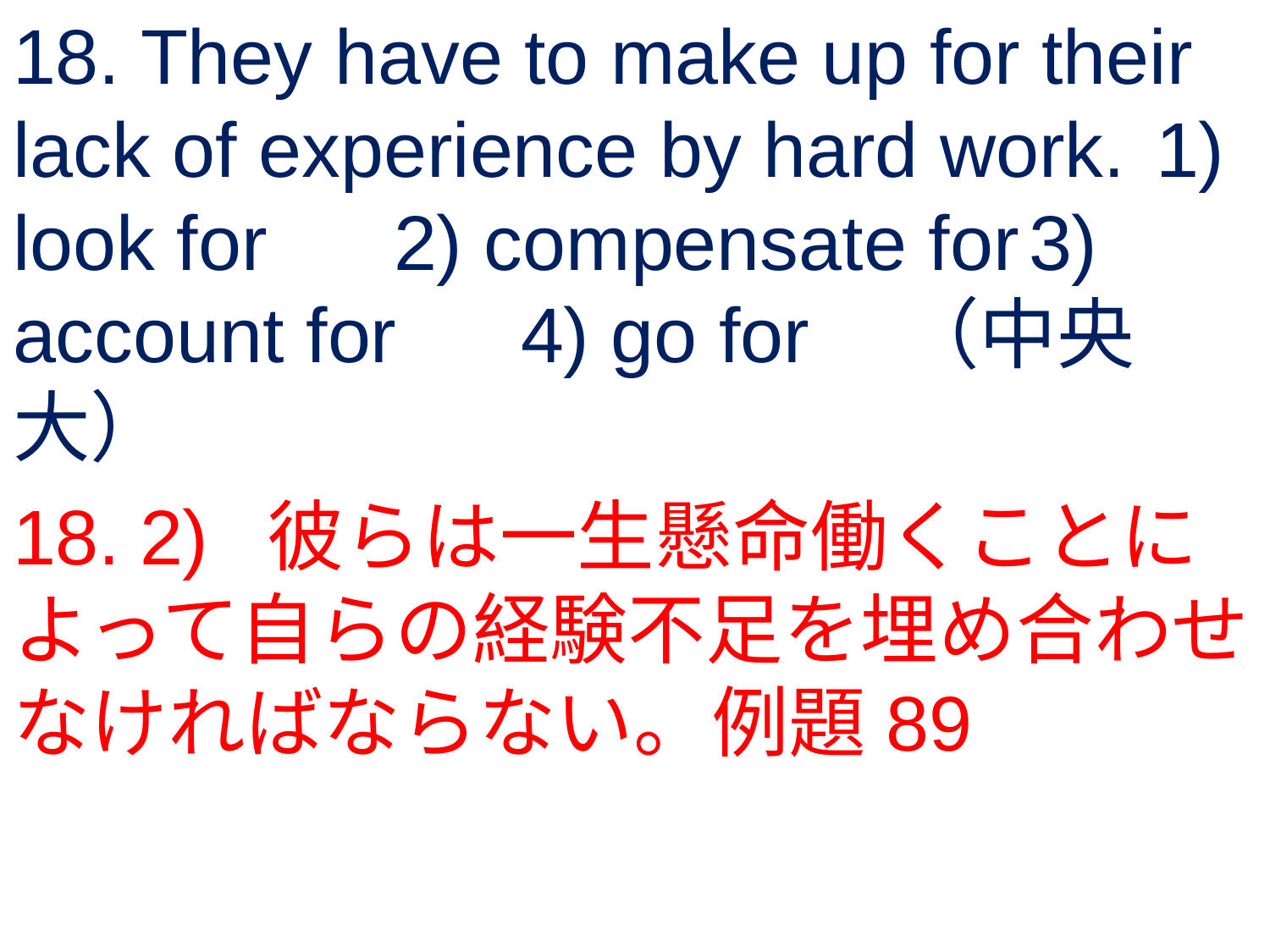

# 18. They have to make up for their lack of experience by hard work.	1) look for	2) compensate for	3) account for	4) go for	（中央大）
18.	2) 	彼らは一生懸命働くことによって自らの経験不足を埋め合わせなければならない。例題89